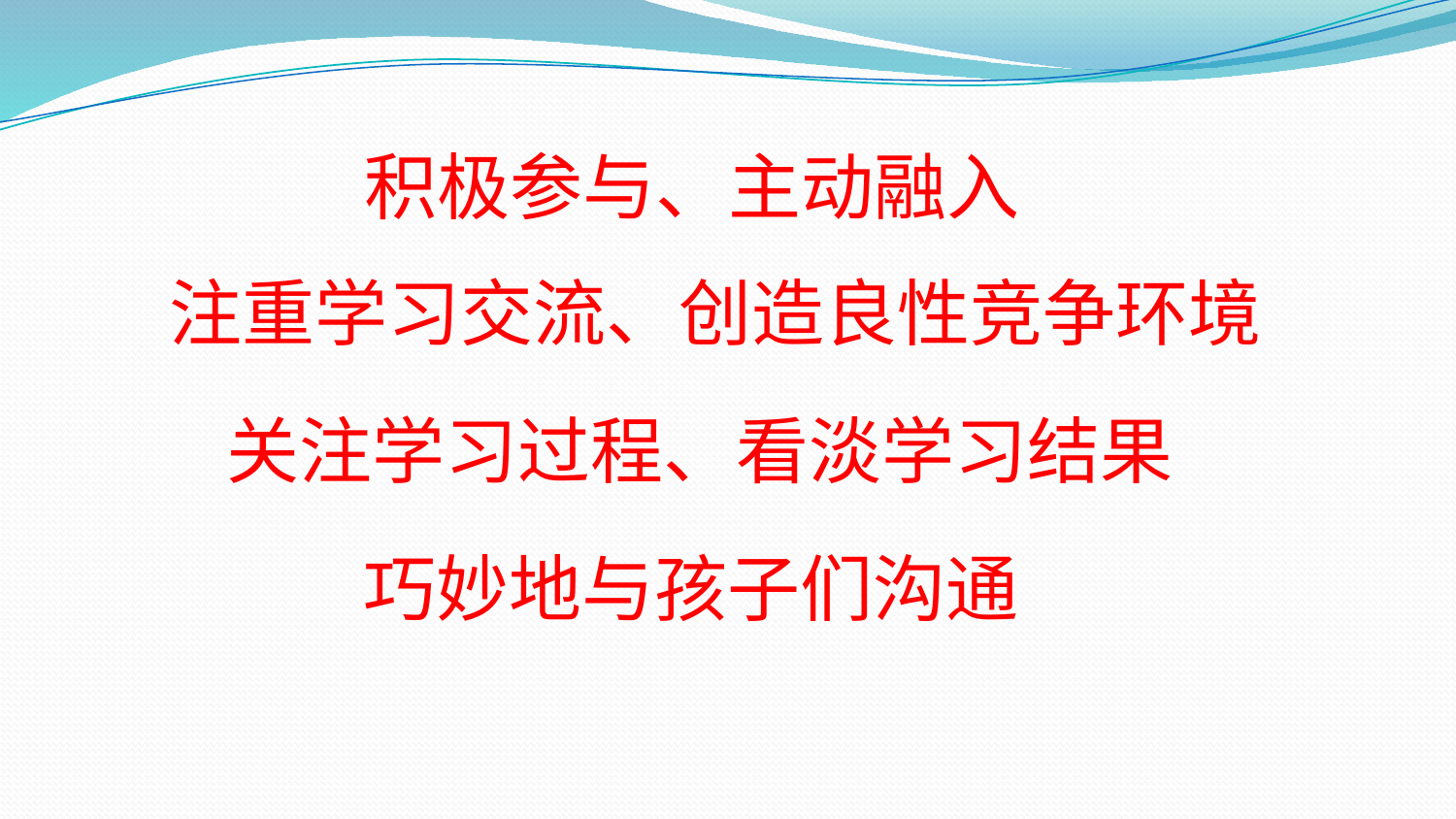

积极参与、主动融入
注重学习交流、创造良性竞争环境
关注学习过程、看淡学习结果
巧妙地与孩子们沟通